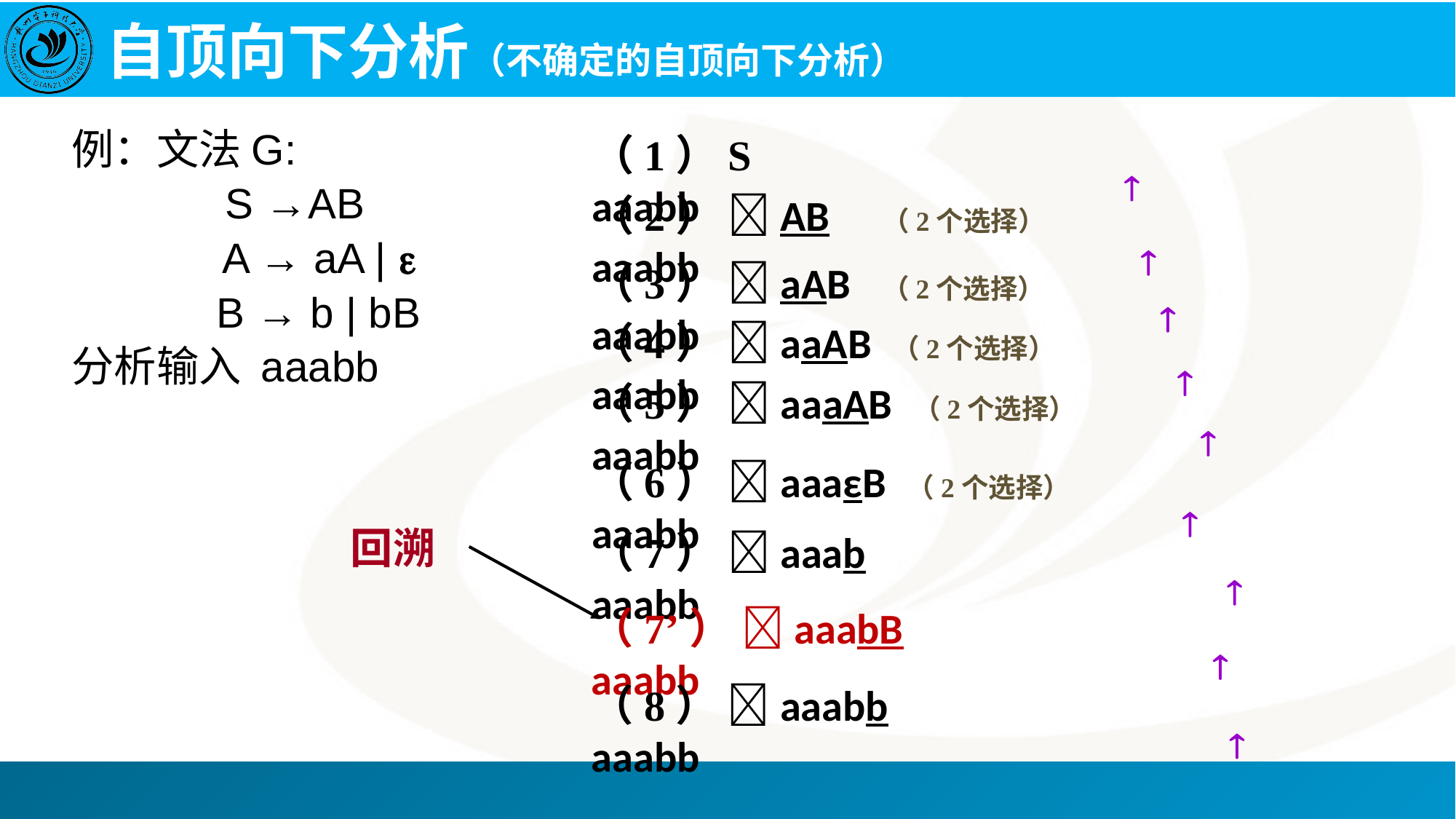

# 自顶向下分析（不确定的自顶向下分析）
例：文法G:
     S →AB
   	A → aA | ε
   B → b | bB
分析输入 aaabb
（1）S                                        aaabb
↑
（2） ⇒AB    （2个选择）                 aaabb
↑
（3） ⇒aAB  （2个选择）                aaabb
↑
（4） ⇒aaAB （2个选择）                aaabb
↑
（5） ⇒aaaAB （2个选择）                 aaabb
↑
（6） ⇒aaaεB （2个选择）               aaabb
↑
回溯
（7） ⇒aaab                             aaabb
↑
（7’） ⇒aaabB                          aaabb
↑
（8） ⇒aaabb                           aaabb
↑
8